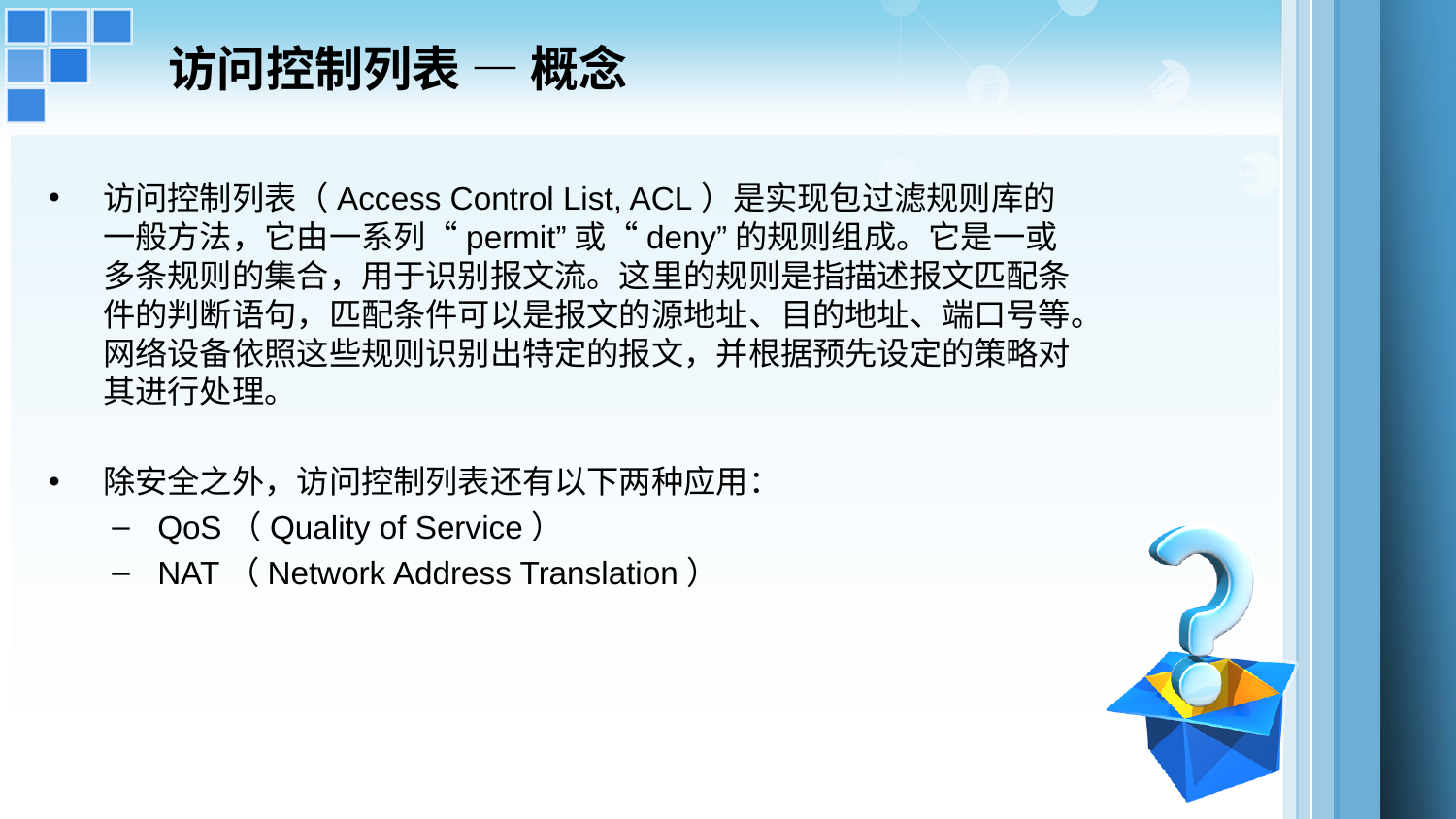

访问控制列表 — 概念
访问控制列表（Access Control List, ACL）是实现包过滤规则库的一般方法，它由一系列“permit”或“deny”的规则组成。它是一或多条规则的集合，用于识别报文流。这里的规则是指描述报文匹配条件的判断语句，匹配条件可以是报文的源地址、目的地址、端口号等。网络设备依照这些规则识别出特定的报文，并根据预先设定的策略对其进行处理。

除安全之外，访问控制列表还有以下两种应用：
QoS（Quality of Service）
NAT（Network Address Translation）